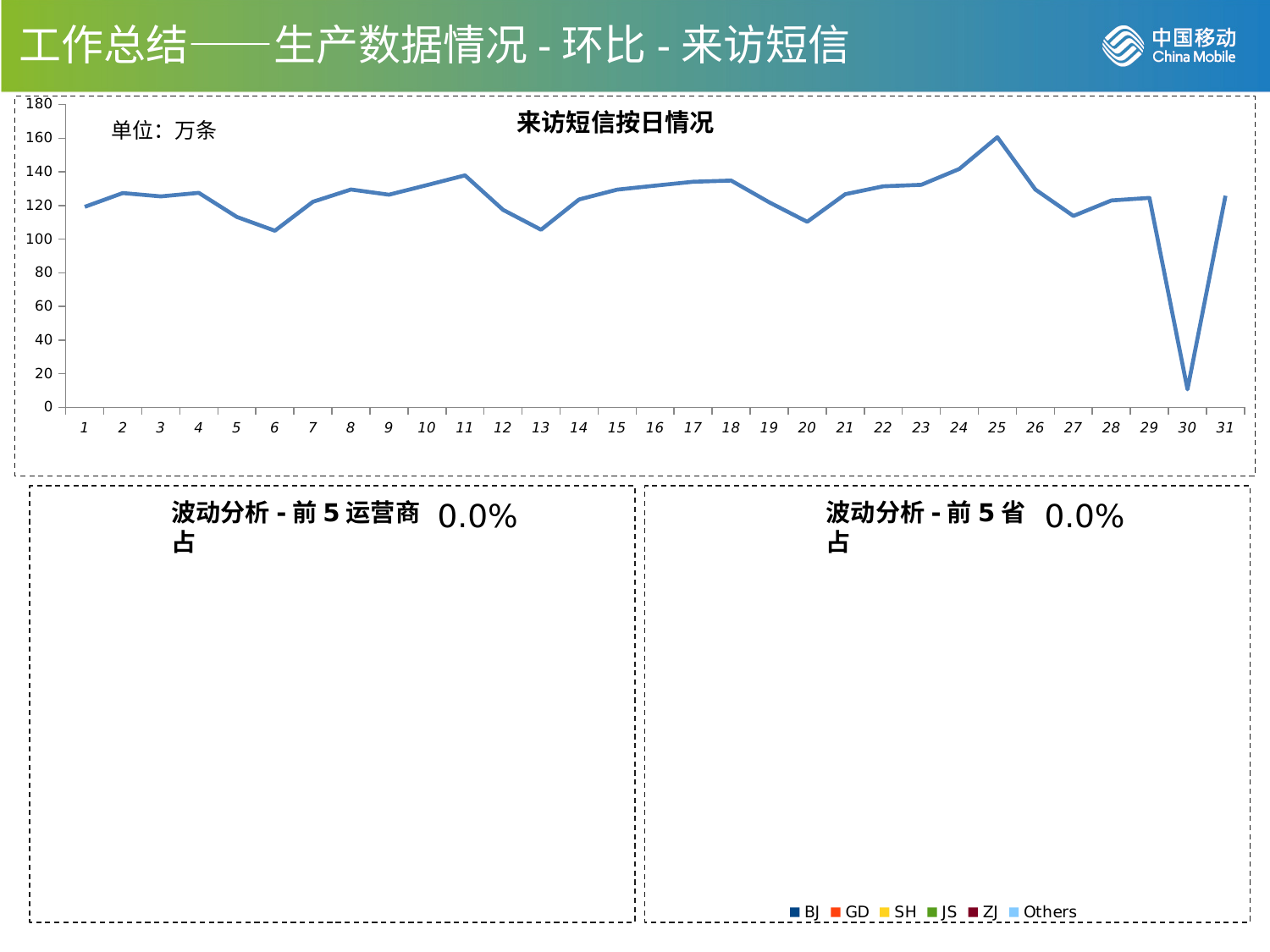

工作总结——生产数据情况-环比-来访短信

### Chart

| Category |  |
|---|---|
| 1 | 119.2 |
| 2 | 127.4 |
| 3 | 125.4 |
| 4 | 127.5 |
| 5 | 113.2 |
| 6 | 105.0 |
| 7 | 122.2 |
| 8 | 129.5 |
| 9 | 126.4 |
| 10 | 132.1 |
| 11 | 137.9 |
| 12 | 117.4 |
| 13 | 105.6 |
| 14 | 123.6 |
| 15 | 129.4 |
| 16 | 131.8 |
| 17 | 134.1 |
| 18 | 134.8 |
| 19 | 121.9 |
| 20 | 110.3 |
| 21 | 126.7 |
| 22 | 131.4 |
| 23 | 132.3 |
| 24 | 141.7 |
| 25 | 160.6 |
| 26 | 129.5 |
| 27 | 113.8 |
| 28 | 123.0 |
| 29 | 124.5 |
| 30 | 10.7 |
| 31 | 125.8 |
来访短信按日情况
单位：万条

### Chart

| Category |  |
|---|---|

[unsupported chart]

0.0%
0.0%